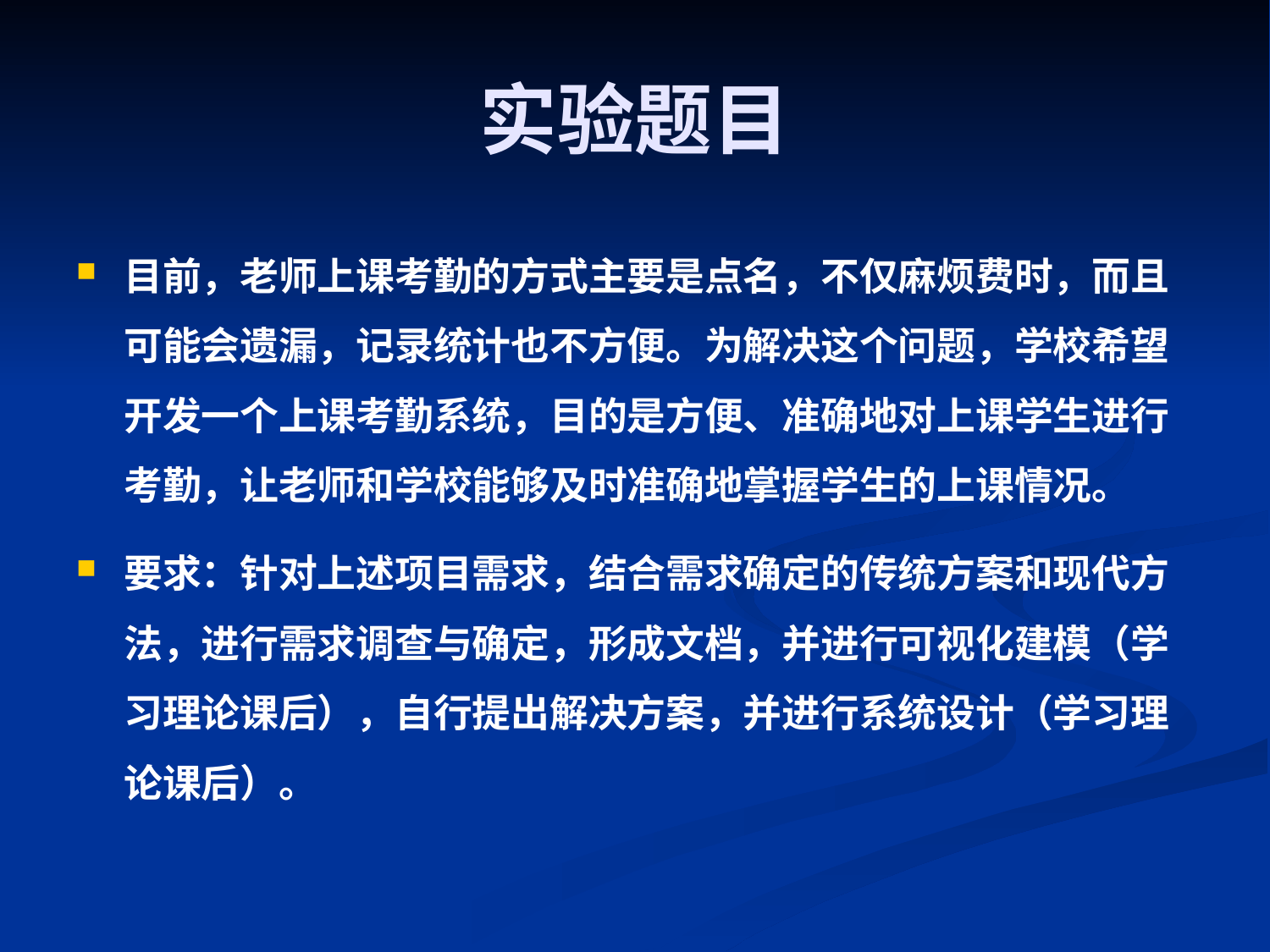

# 实验题目
目前，老师上课考勤的方式主要是点名，不仅麻烦费时，而且可能会遗漏，记录统计也不方便。为解决这个问题，学校希望开发一个上课考勤系统，目的是方便、准确地对上课学生进行考勤，让老师和学校能够及时准确地掌握学生的上课情况。
要求：针对上述项目需求，结合需求确定的传统方案和现代方法，进行需求调查与确定，形成文档，并进行可视化建模（学习理论课后），自行提出解决方案，并进行系统设计（学习理论课后）。